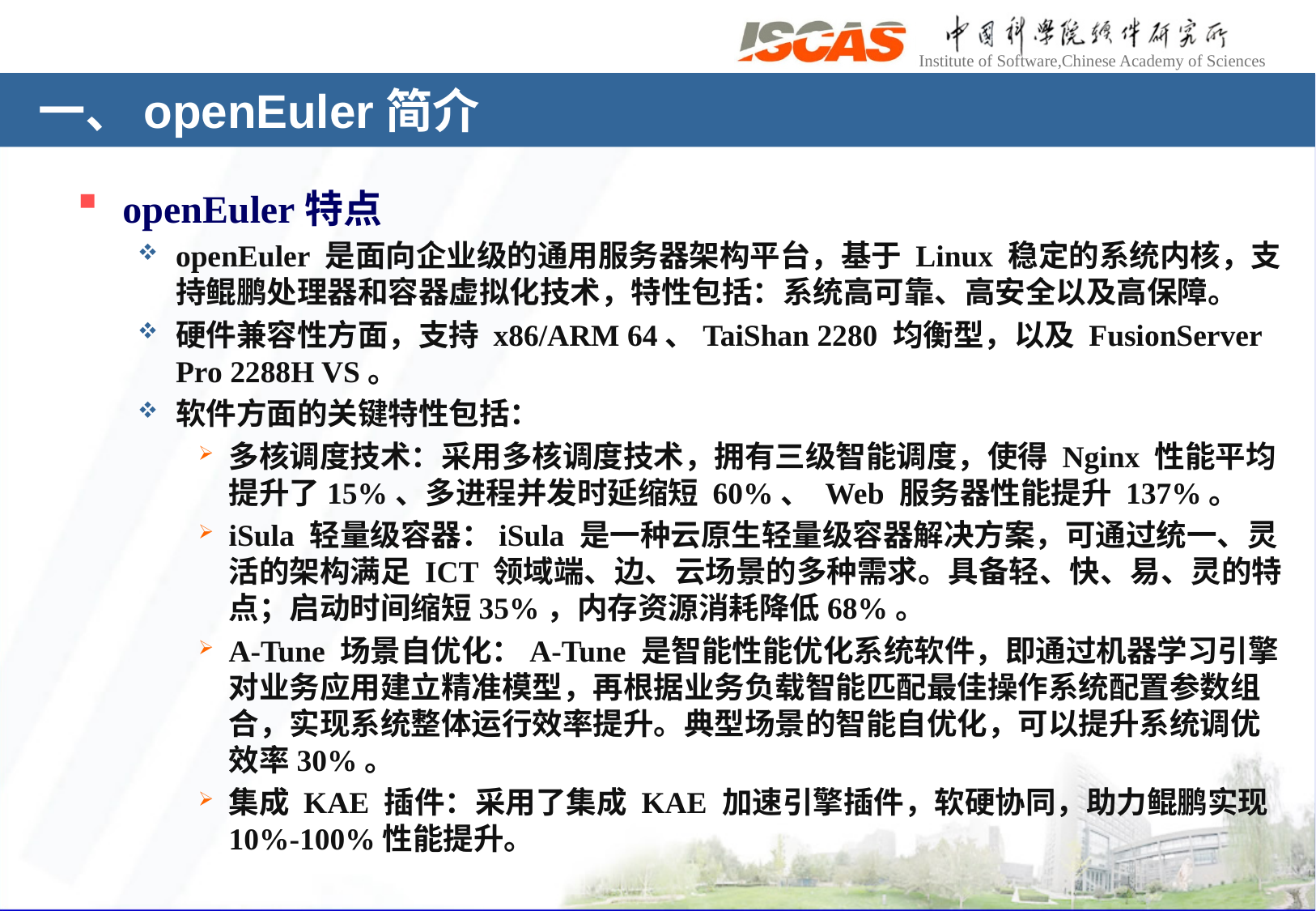

# 一、openEuler简介
openEuler特点
openEuler 是面向企业级的通用服务器架构平台，基于 Linux 稳定的系统内核，支持鲲鹏处理器和容器虚拟化技术，特性包括：系统高可靠、高安全以及高保障。
硬件兼容性方面，支持 x86/ARM 64、TaiShan 2280 均衡型，以及 FusionServer Pro 2288H VS。
软件方面的关键特性包括：
多核调度技术：采用多核调度技术，拥有三级智能调度，使得 Nginx 性能平均提升了15%、多进程并发时延缩短 60%、 Web 服务器性能提升 137%。
iSula 轻量级容器：iSula 是一种云原生轻量级容器解决方案，可通过统一、灵活的架构满足 ICT 领域端、边、云场景的多种需求。具备轻、快、易、灵的特点；启动时间缩短35%，内存资源消耗降低68%。
A-Tune 场景自优化：A-Tune 是智能性能优化系统软件，即通过机器学习引擎对业务应用建立精准模型，再根据业务负载智能匹配最佳操作系统配置参数组合，实现系统整体运行效率提升。典型场景的智能自优化，可以提升系统调优效率30%。
集成 KAE 插件：采用了集成 KAE 加速引擎插件，软硬协同，助力鲲鹏实现10%-100%性能提升。